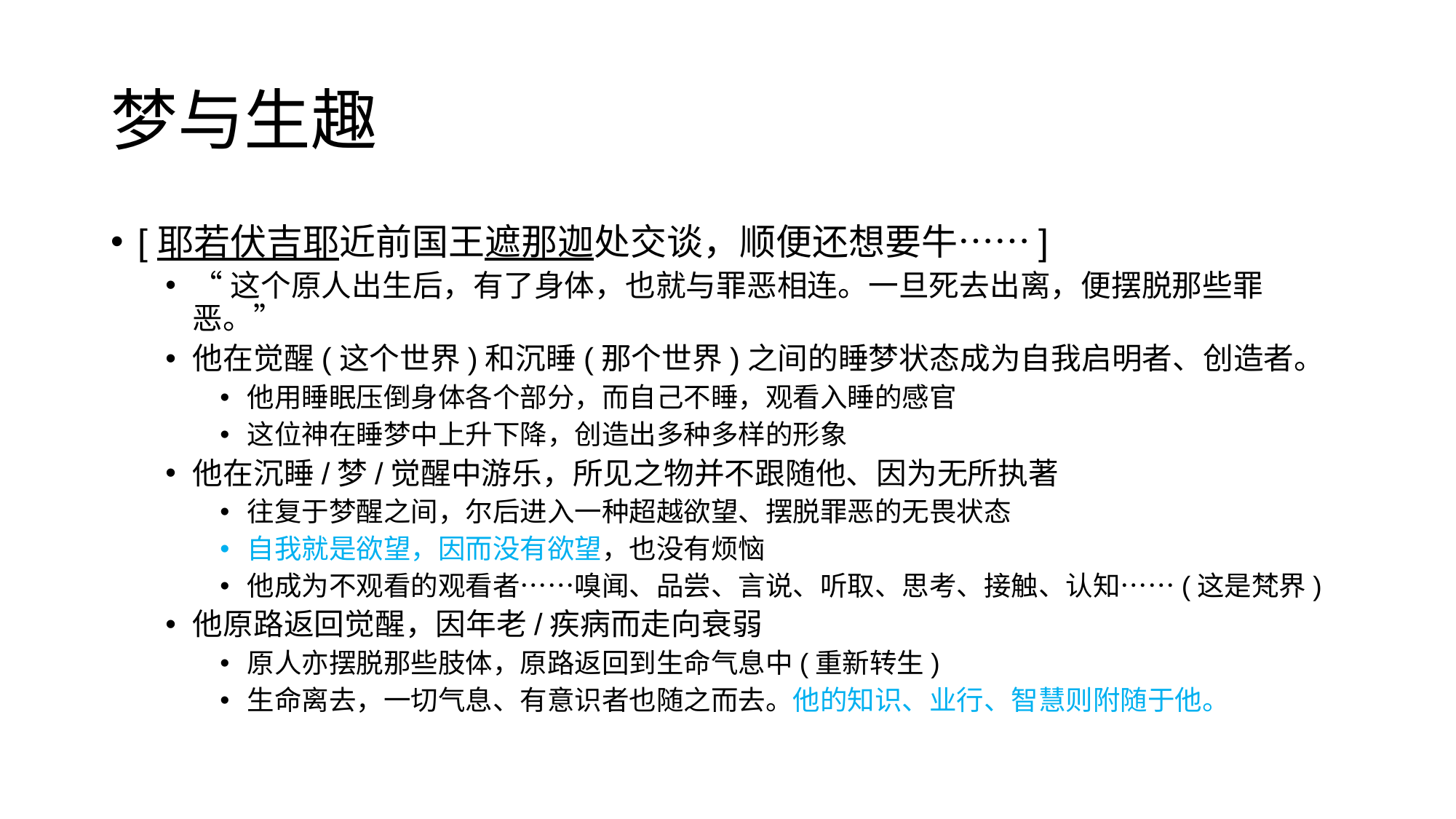

# 梦与生趣
[耶若伏吉耶近前国王遮那迦处交谈，顺便还想要牛……]
“这个原人出生后，有了身体，也就与罪恶相连。一旦死去出离，便摆脱那些罪恶。”
他在觉醒(这个世界)和沉睡(那个世界)之间的睡梦状态成为自我启明者、创造者。
他用睡眠压倒身体各个部分，而自己不睡，观看入睡的感官
这位神在睡梦中上升下降，创造出多种多样的形象
他在沉睡/梦/觉醒中游乐，所见之物并不跟随他、因为无所执著
往复于梦醒之间，尔后进入一种超越欲望、摆脱罪恶的无畏状态
自我就是欲望，因而没有欲望，也没有烦恼
他成为不观看的观看者……嗅闻、品尝、言说、听取、思考、接触、认知……(这是梵界)
他原路返回觉醒，因年老/疾病而走向衰弱
原人亦摆脱那些肢体，原路返回到生命气息中(重新转生)
生命离去，一切气息、有意识者也随之而去。他的知识、业行、智慧则附随于他。